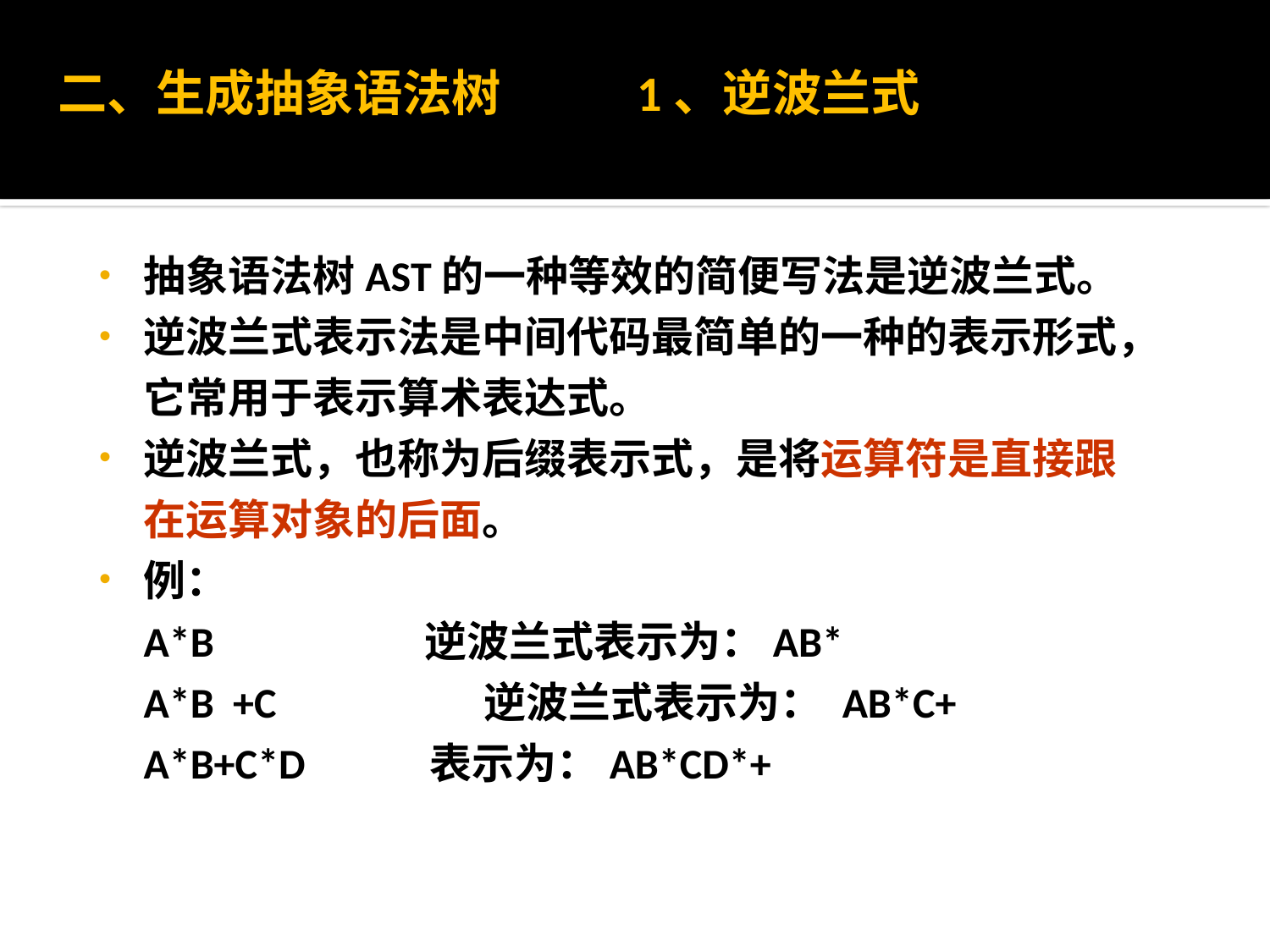

二、生成抽象语法树           1、逆波兰式
抽象语法树AST的一种等效的简便写法是逆波兰式。
逆波兰式表示法是中间代码最简单的一种的表示形式，它常用于表示算术表达式。
逆波兰式，也称为后缀表示式，是将运算符是直接跟在运算对象的后面。
例：
	A*B                     逆波兰式表示为：AB*
	A*B  +C	        逆波兰式表示为： AB*C+
	A*B+C*D            表示为：AB*CD*+